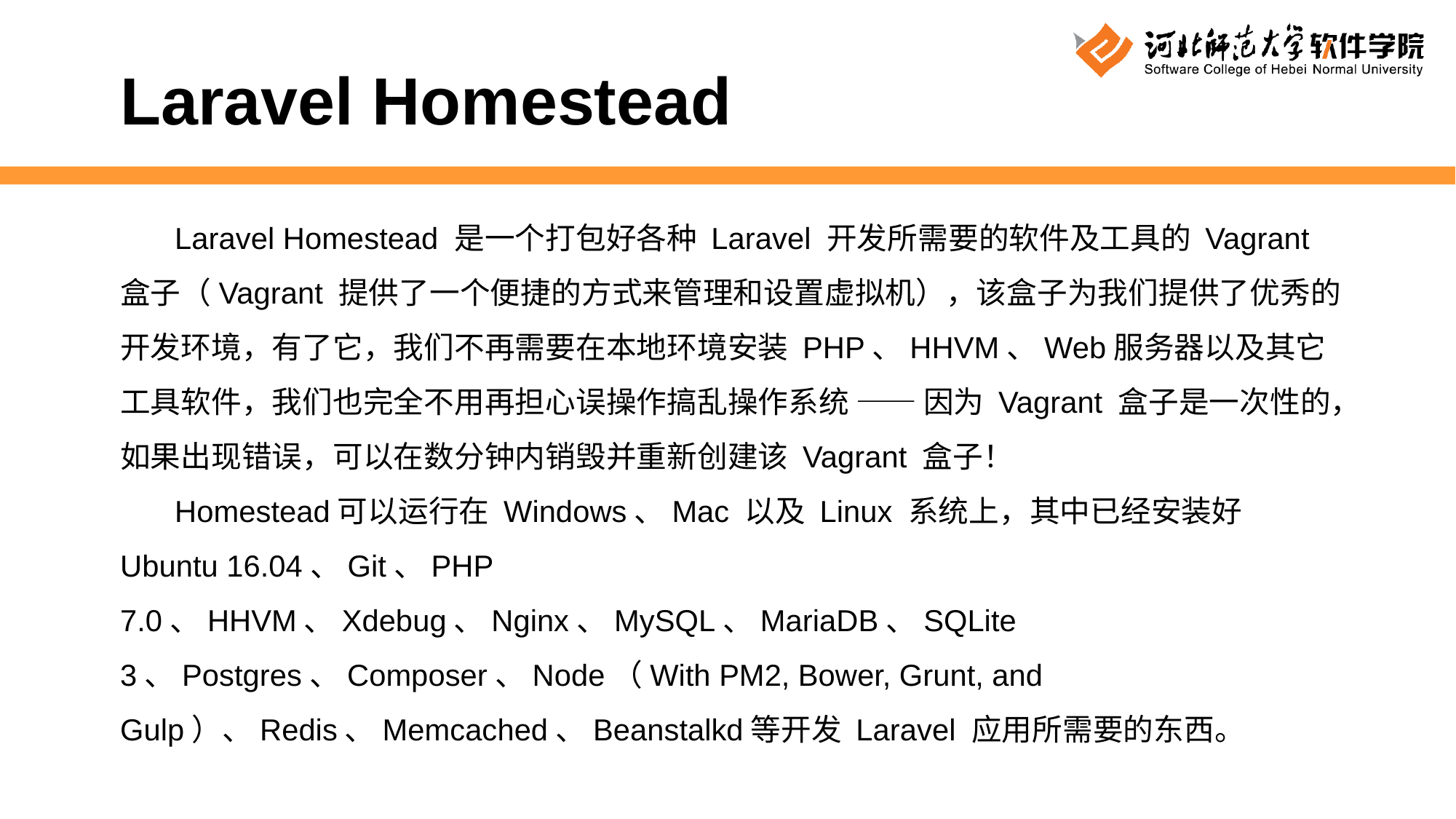

Laravel Homestead
Laravel Homestead 是一个打包好各种 Laravel 开发所需要的软件及工具的 Vagrant 盒子（Vagrant 提供了一个便捷的方式来管理和设置虚拟机），该盒子为我们提供了优秀的开发环境，有了它，我们不再需要在本地环境安装 PHP、HHVM、Web服务器以及其它工具软件，我们也完全不用再担心误操作搞乱操作系统 —— 因为 Vagrant 盒子是一次性的，如果出现错误，可以在数分钟内销毁并重新创建该 Vagrant 盒子！
Homestead可以运行在 Windows、Mac 以及 Linux 系统上，其中已经安装好Ubuntu 16.04、Git、PHP 7.0、HHVM、Xdebug、Nginx、MySQL、MariaDB、SQLite 3、Postgres、Composer、Node（With PM2, Bower, Grunt, and Gulp）、Redis、Memcached、Beanstalkd等开发 Laravel 应用所需要的东西。